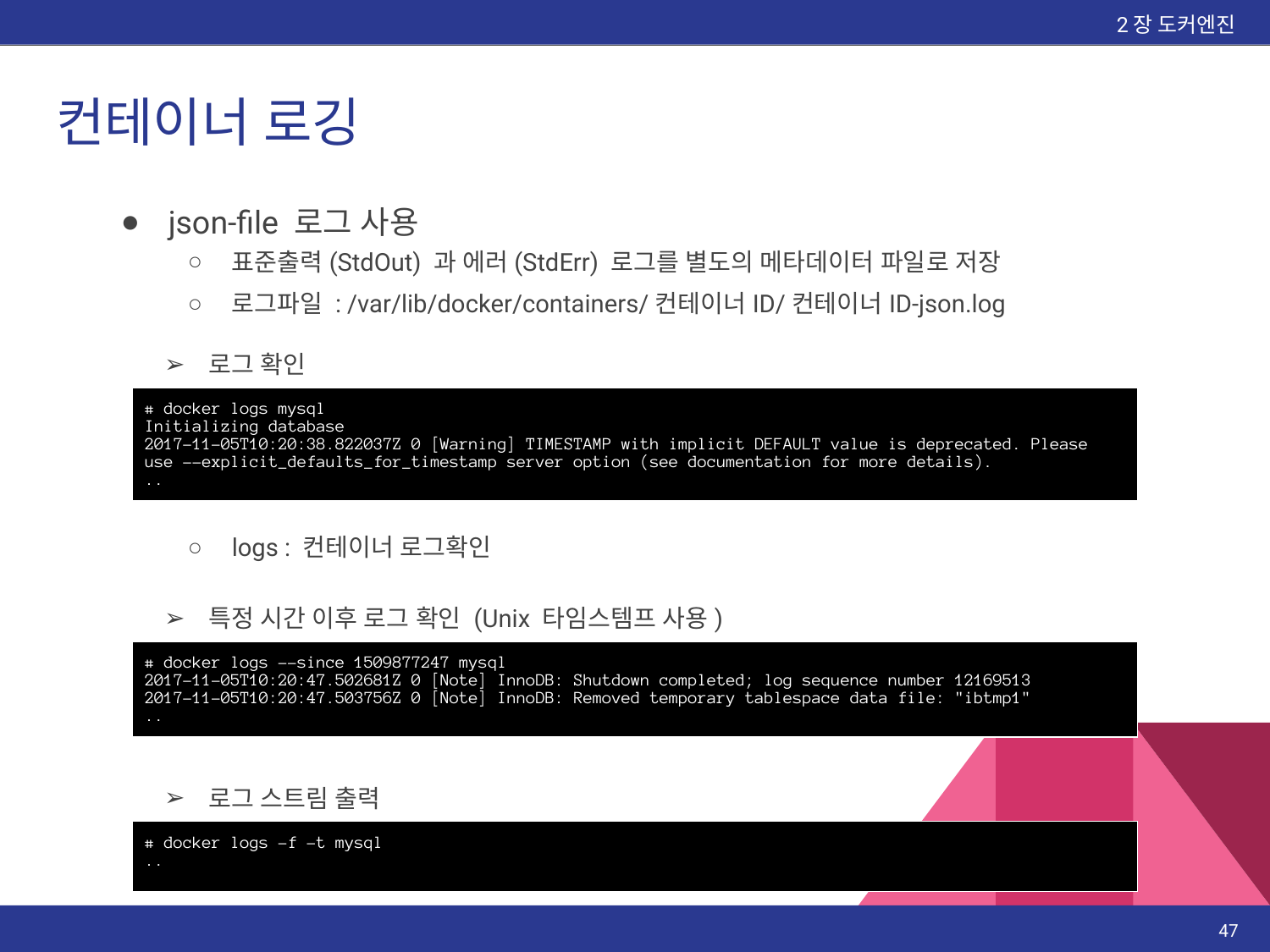

2장 도커엔진
# 컨테이너 로깅
json-file 로그 사용
표준출력(StdOut) 과 에러(StdErr) 로그를 별도의 메타데이터 파일로 저장
로그파일 : /var/lib/docker/containers/컨테이너ID/컨테이너ID-json.log
로그 확인

| # docker logs mysql Initializing database 2017-11-05T10:20:38.822037Z 0 [Warning] TIMESTAMP with implicit DEFAULT value is deprecated. Please use --explicit\_defaults\_for\_timestamp server option (see documentation for more details). .. |
| --- |
logs : 컨테이너 로그확인
특정 시간 이후 로그 확인 (Unix 타임스템프 사용)

| # docker logs --since 1509877247 mysql 2017-11-05T10:20:47.502681Z 0 [Note] InnoDB: Shutdown completed; log sequence number 12169513 2017-11-05T10:20:47.503756Z 0 [Note] InnoDB: Removed temporary tablespace data file: "ibtmp1" .. |
| --- |
로그 스트림 출력

| # docker logs -f -t mysql .. |
| --- |
47